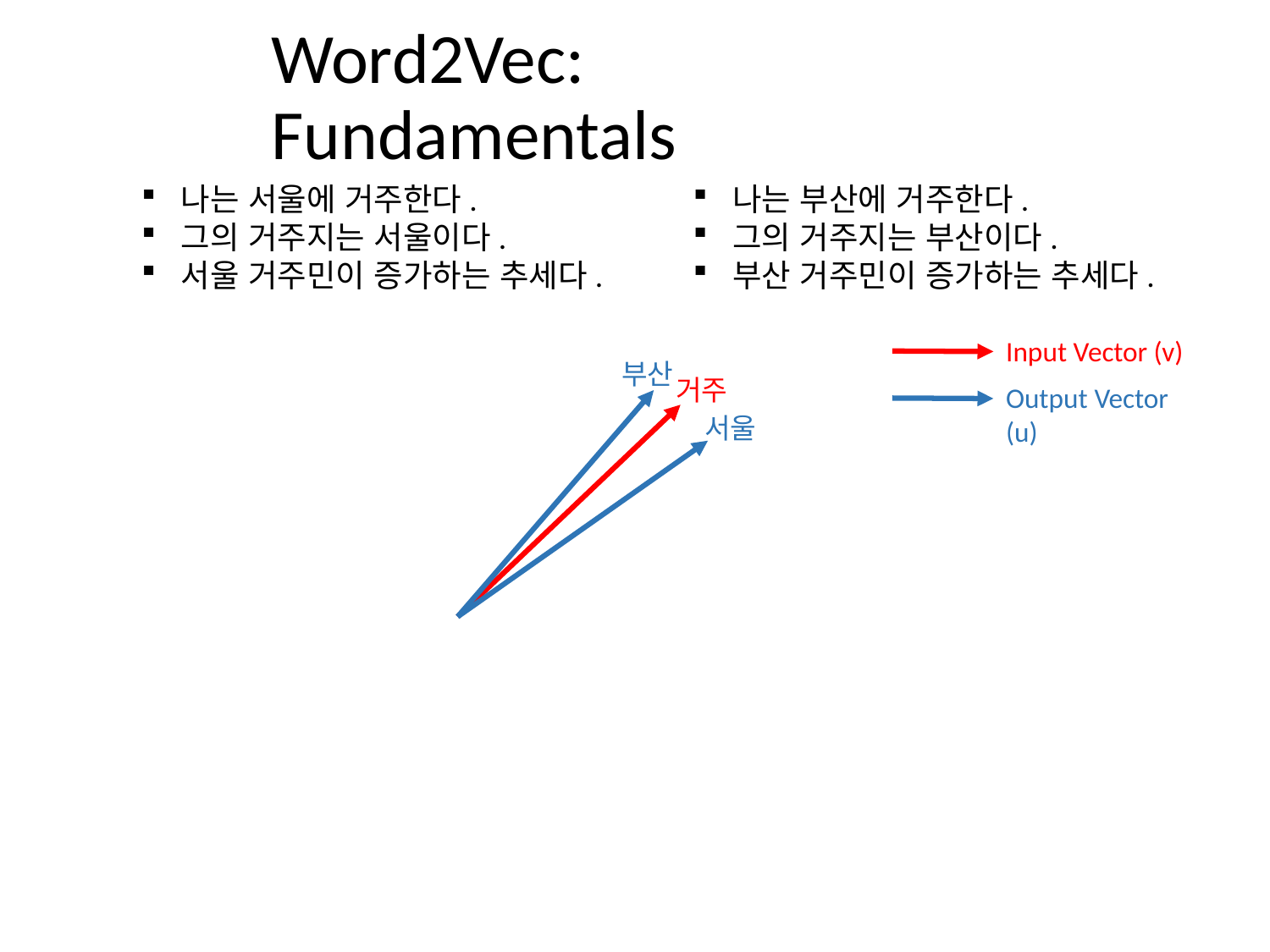

Word2Vec: Fundamentals
나는 부산에 거주한다.
그의 거주지는 부산이다.
부산 거주민이 증가하는 추세다.
나는 서울에 거주한다.
그의 거주지는 서울이다.
서울 거주민이 증가하는 추세다.
Input Vector (v)
부산
거주
Output Vector (u)
서울